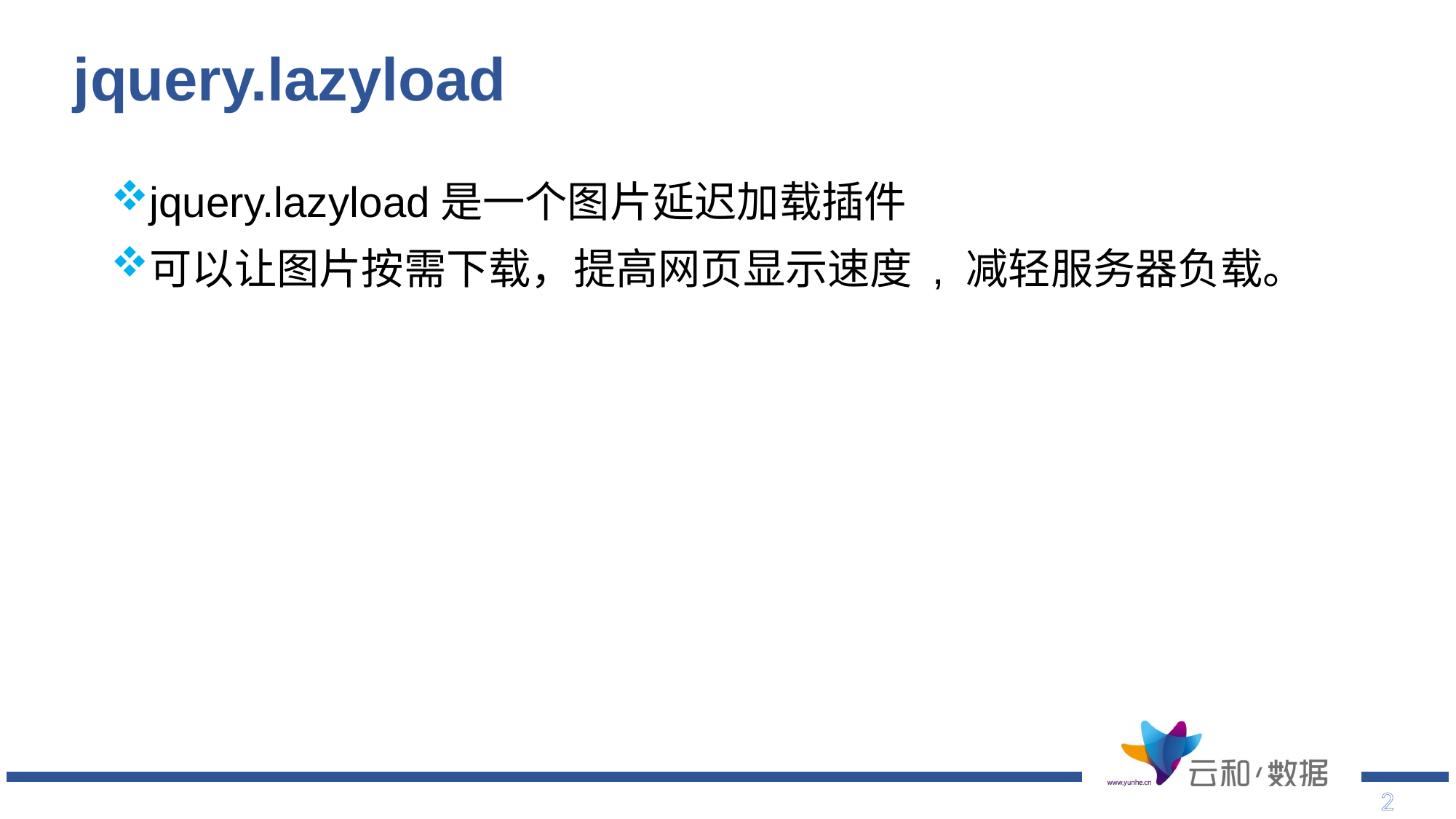

# jquery.lazyload
jquery.lazyload是一个图片延迟加载插件
可以让图片按需下载，提高网页显示速度 , 减轻服务器负载。